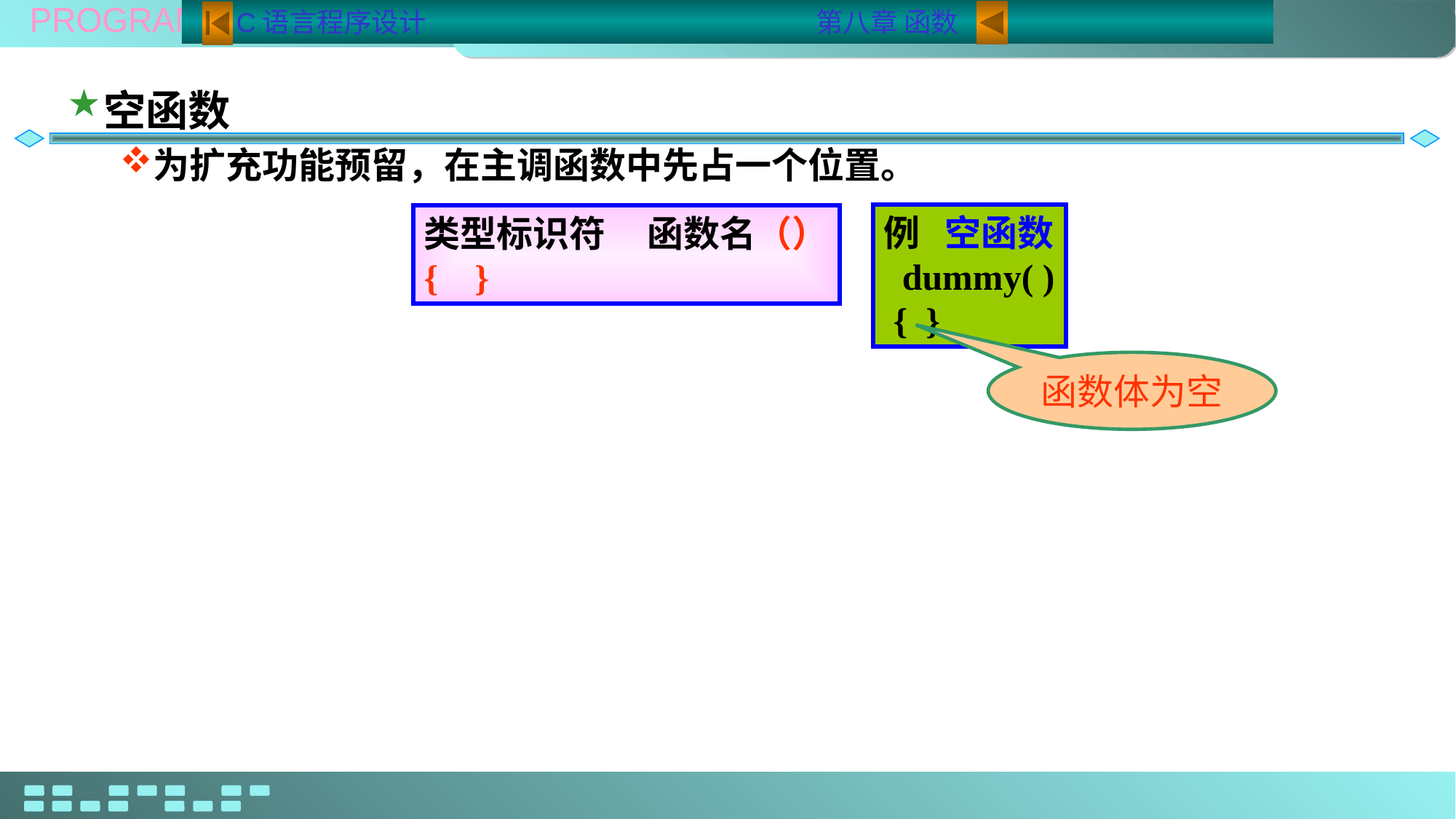

C语言程序设计                                                               第八章 函数

空函数
为扩充功能预留，在主调函数中先占一个位置。
例   空函数
  dummy( )
 {  }
函数体为空
类型标识符     函数名（）
{    }